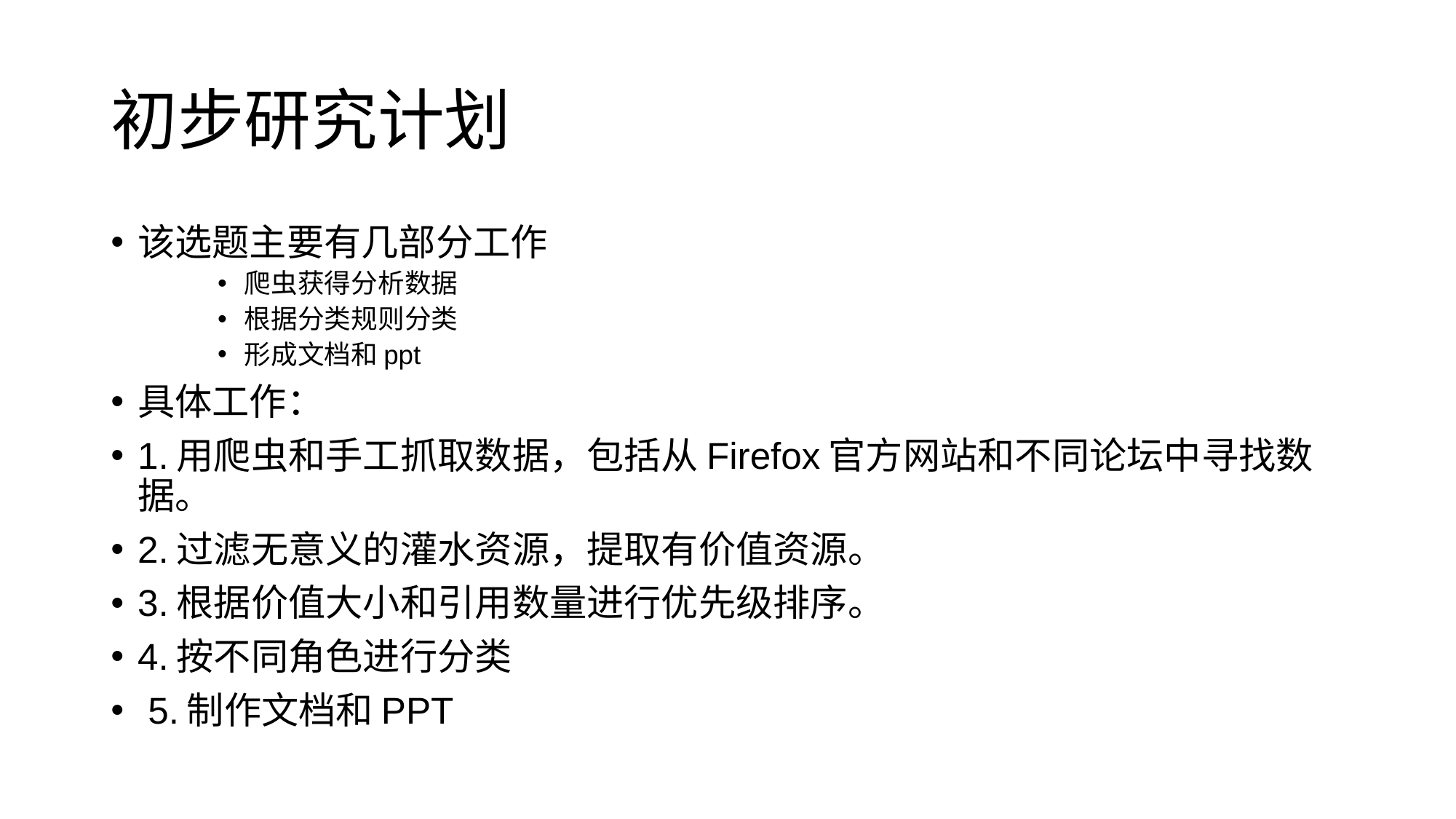

# 初步研究计划
该选题主要有几部分工作
爬虫获得分析数据
根据分类规则分类
形成文档和ppt
具体工作：
1.用爬虫和手工抓取数据，包括从Firefox官方网站和不同论坛中寻找数据。
2.过滤无意义的灌水资源，提取有价值资源。
3.根据价值大小和引用数量进行优先级排序。
4.按不同角色进行分类
 5.制作文档和PPT